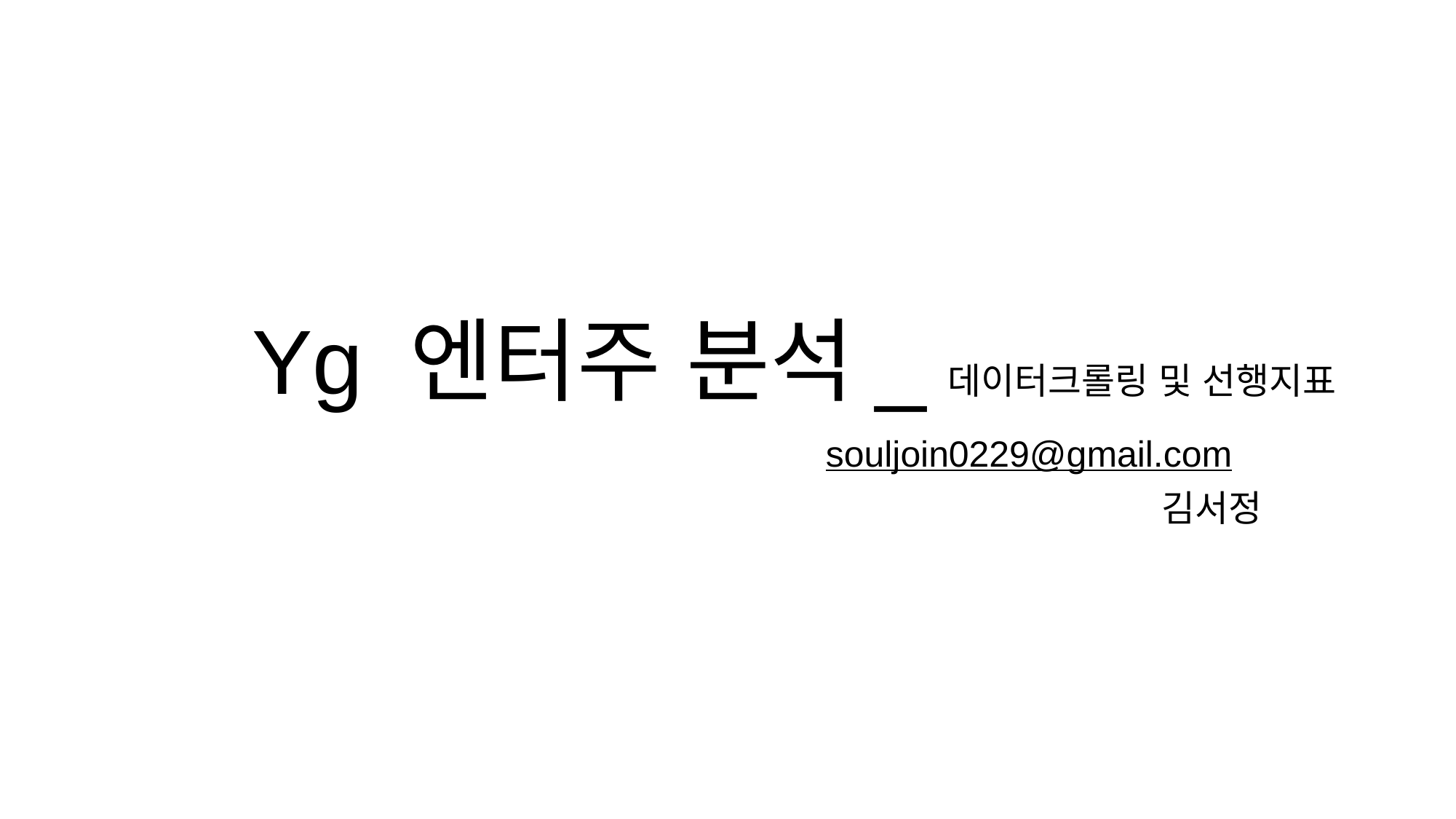

# Yg 엔터주 분석_데이터크롤링 및 선행지표
souljoin0229@gmail.com
김서정